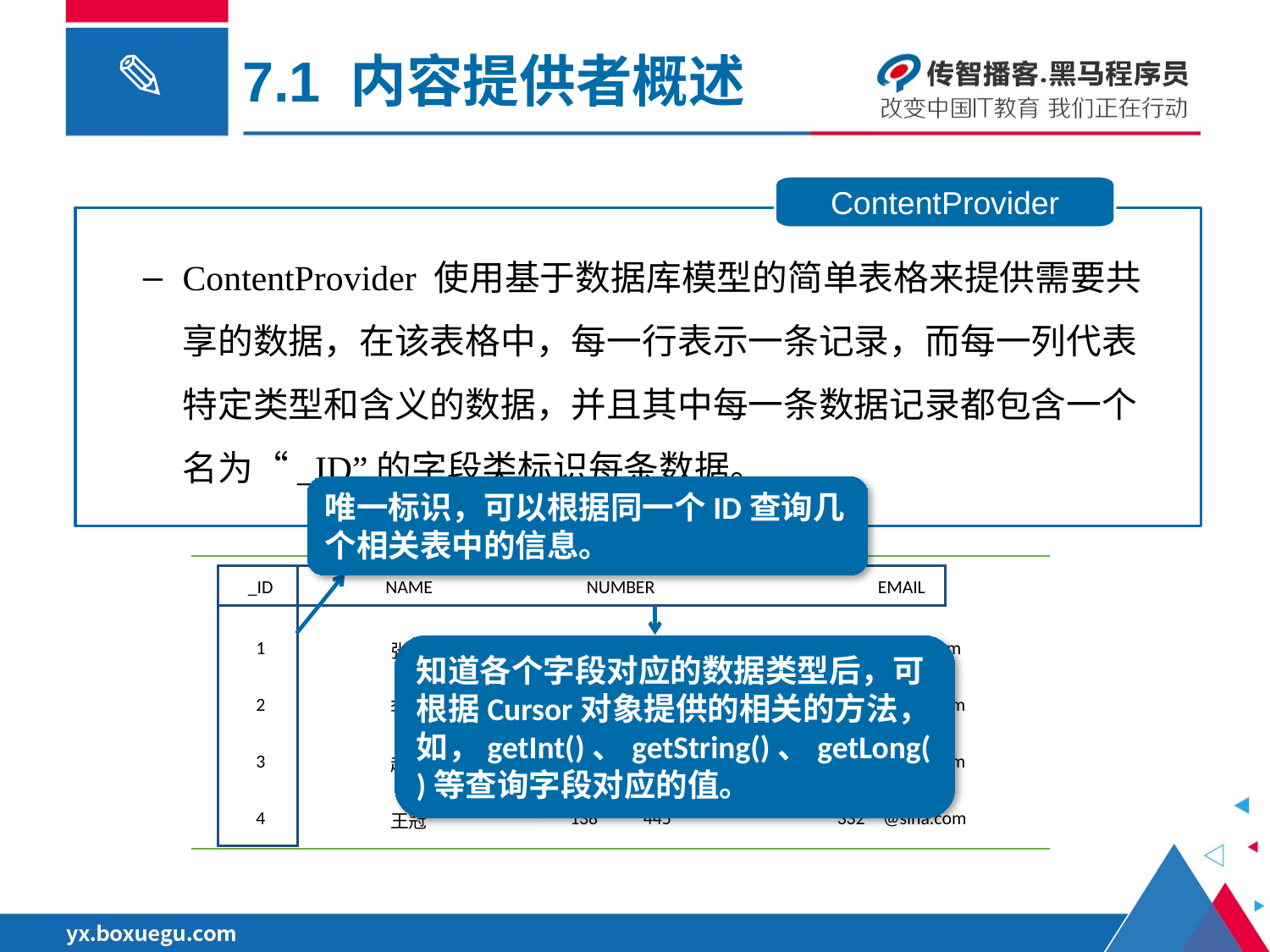

7.1 内容提供者概述
ContentProvider

ContentProvider 使用基于数据库模型的简单表格来提供需要共享的数据，在该表格中，每一行表示一条记录，而每一列代表特定类型和含义的数据，并且其中每一条数据记录都包含一个名为“_ID”的字段类标识每条数据。
唯一标识，可以根据同一个ID查询几个相关表中的信息。
| \_ID | NAME | NUMBER | EMAIL |
| --- | --- | --- | --- |
| 1 | 张华 | 135\*\*\*\*\*233 | 345\*\*@qq.com |
| 2 | 李白 | 134\*\*\*\*\*345 | 456\*\*@163.com |
| 3 | 赵龙 | 136\*\*\*\*\*335 | 445\*\*@126.com |
| 4 | 王冠 | 138\*\*\*\*\*445 | 332\*\*@sina.com |

知道各个字段对应的数据类型后，可根据Cursor对象提供的相关的方法，如，getInt()、getString()、getLong()等查询字段对应的值。